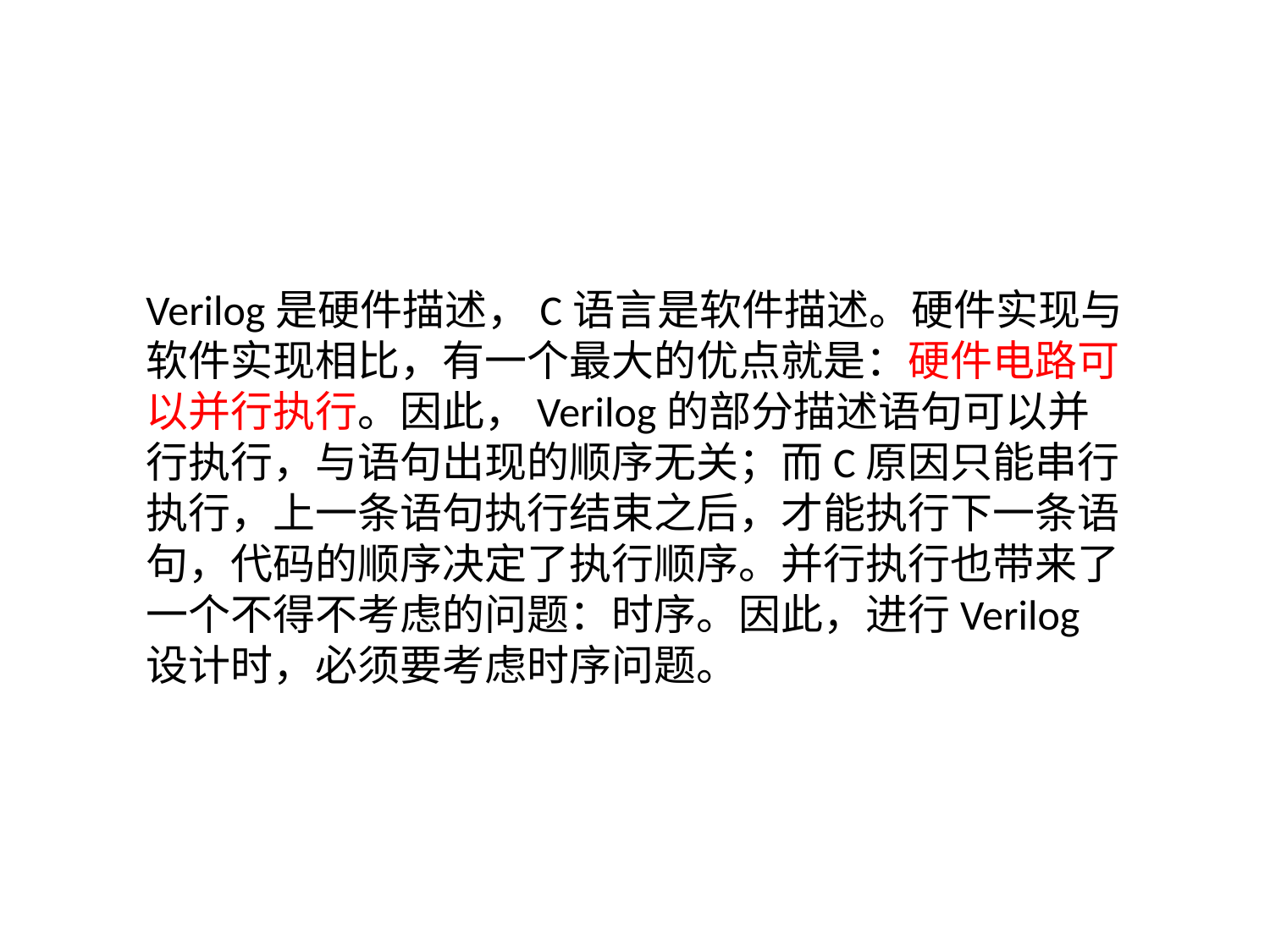

Verilog是硬件描述，C语言是软件描述。硬件实现与软件实现相比，有一个最大的优点就是：硬件电路可以并行执行。因此，Verilog的部分描述语句可以并行执行，与语句出现的顺序无关；而C原因只能串行执行，上一条语句执行结束之后，才能执行下一条语句，代码的顺序决定了执行顺序。并行执行也带来了一个不得不考虑的问题：时序。因此，进行Verilog设计时，必须要考虑时序问题。